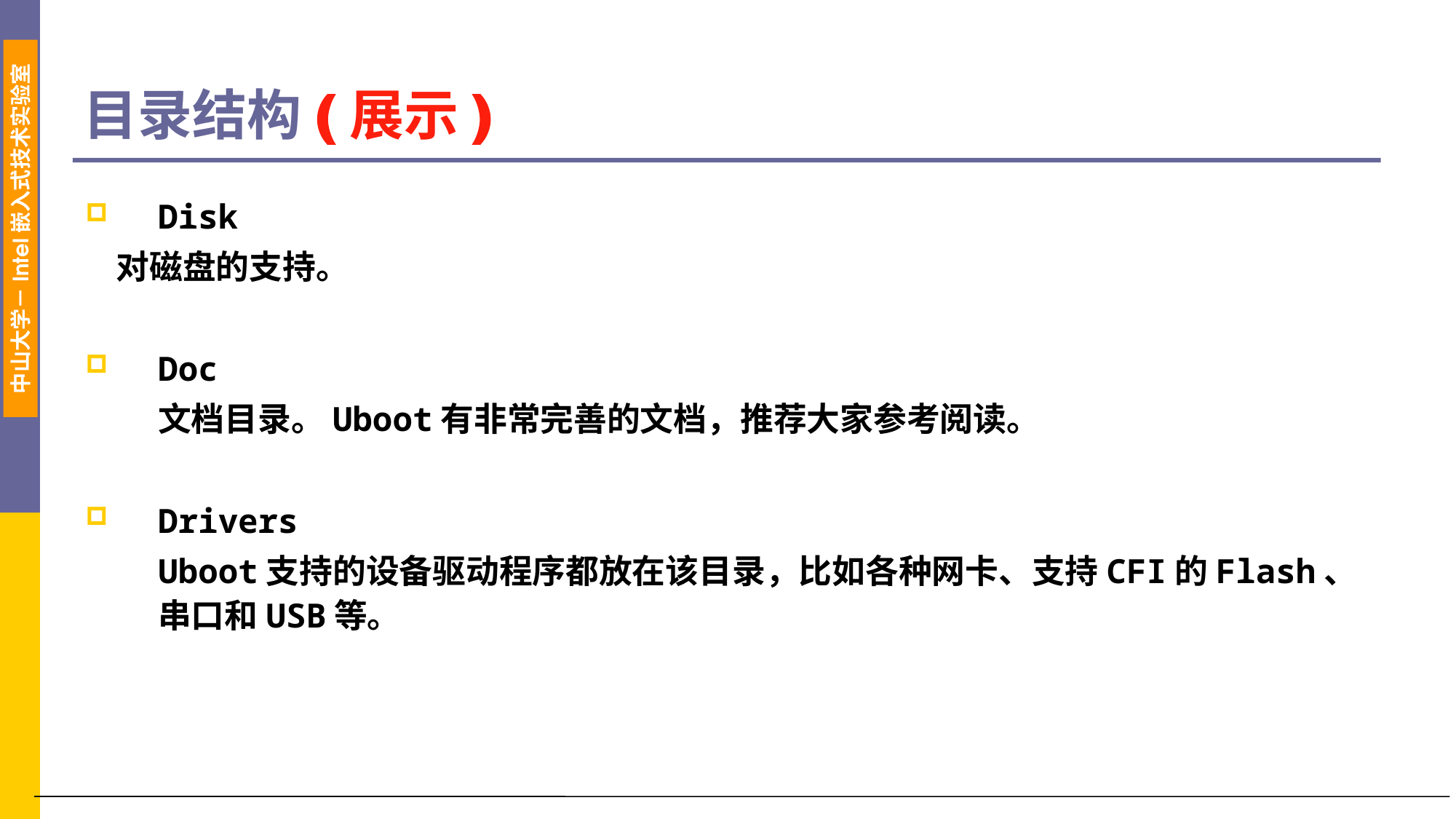

# 目录结构(展示)

Disk
   对磁盘的支持。

Doc
	文档目录。Uboot有非常完善的文档，推荐大家参考阅读。

Drivers
	Uboot支持的设备驱动程序都放在该目录，比如各种网卡、支持CFI的Flash、串口和USB等。